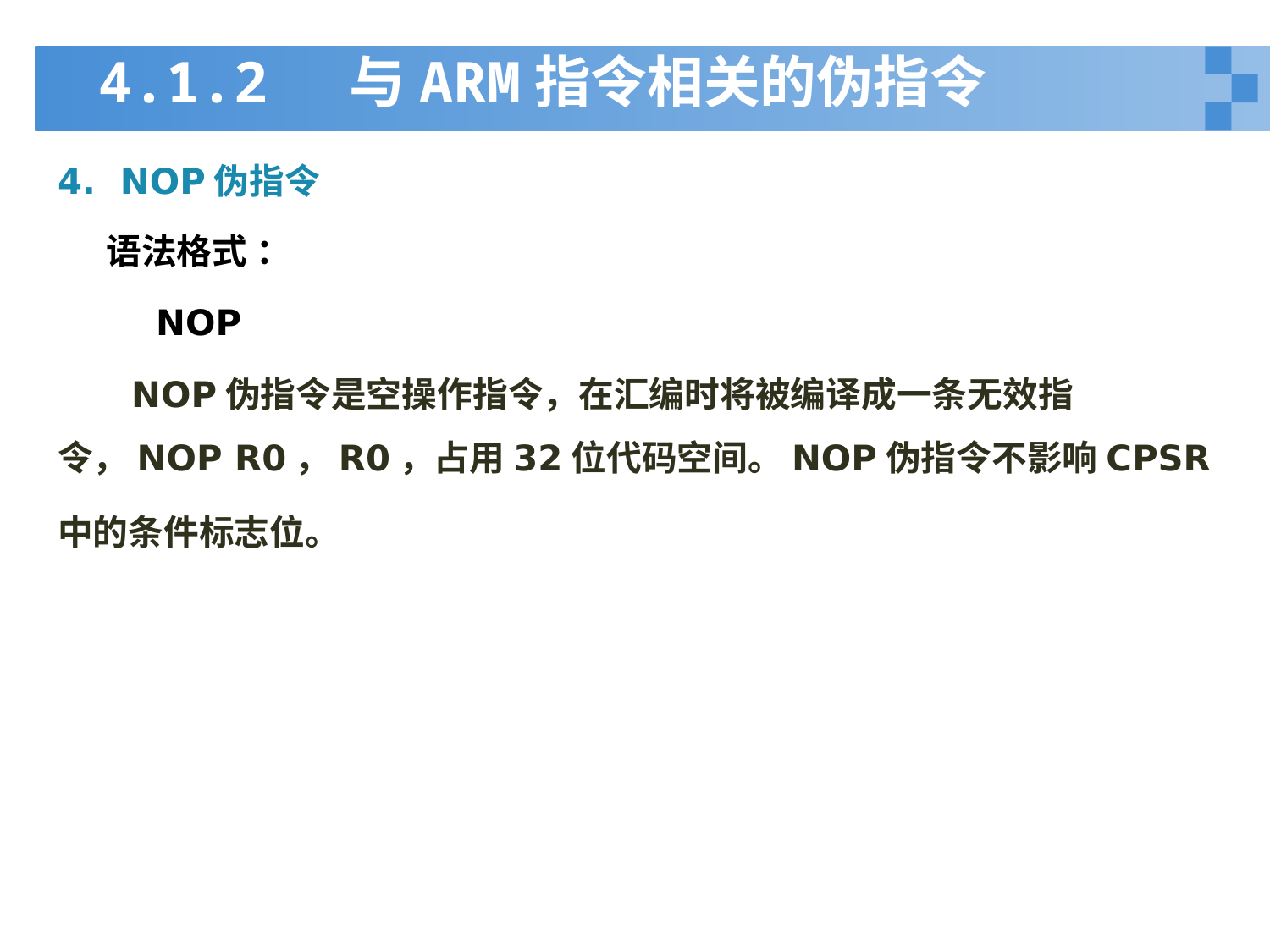

# 4.1.2  与ARM指令相关的伪指令
4.  NOP伪指令
     语法格式 ：
        NOP
      NOP伪指令是空操作指令，在汇编时将被编译成一条无效指令，NOP R0，R0，占用32位代码空间。NOP伪指令不影响CPSR中的条件标志位。